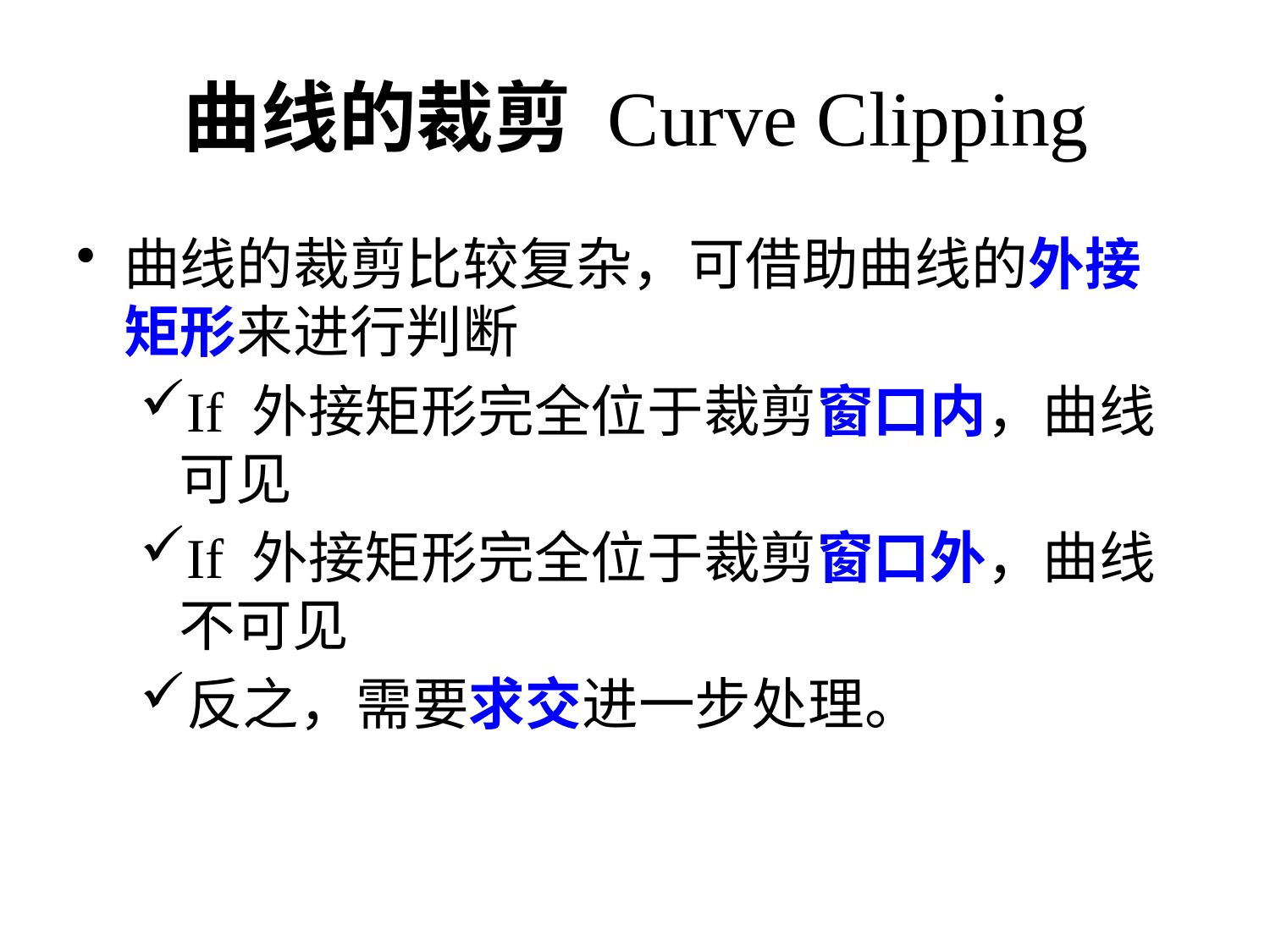

# 曲线的裁剪 Curve Clipping
曲线的裁剪比较复杂，可借助曲线的外接矩形来进行判断
If 外接矩形完全位于裁剪窗口内，曲线可见
If 外接矩形完全位于裁剪窗口外，曲线不可见
反之，需要求交进一步处理。